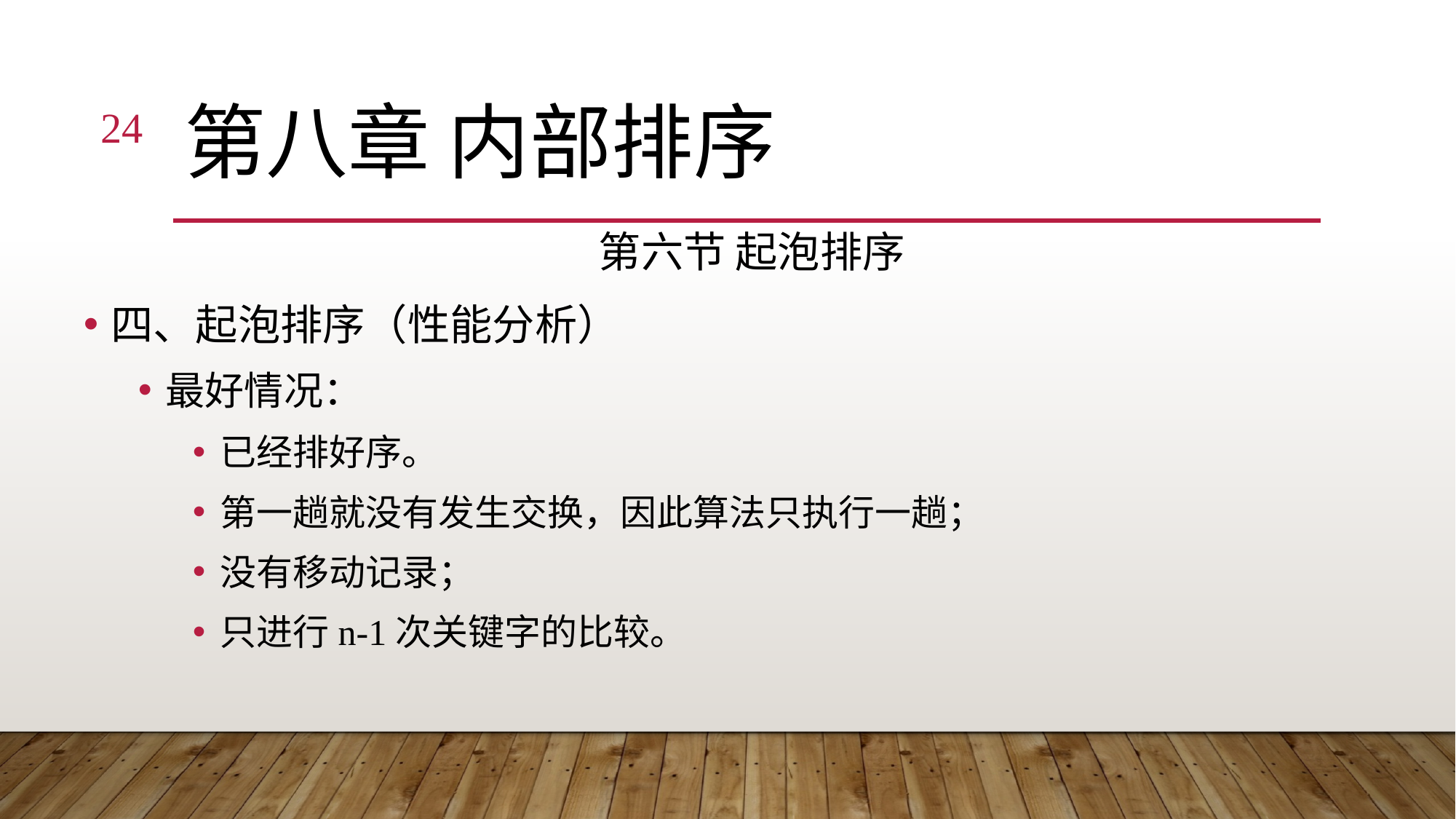

24
# 第八章 内部排序
第六节 起泡排序
四、起泡排序（性能分析）
最好情况：
已经排好序。
第一趟就没有发生交换，因此算法只执行一趟；
没有移动记录；
只进行n-1次关键字的比较。